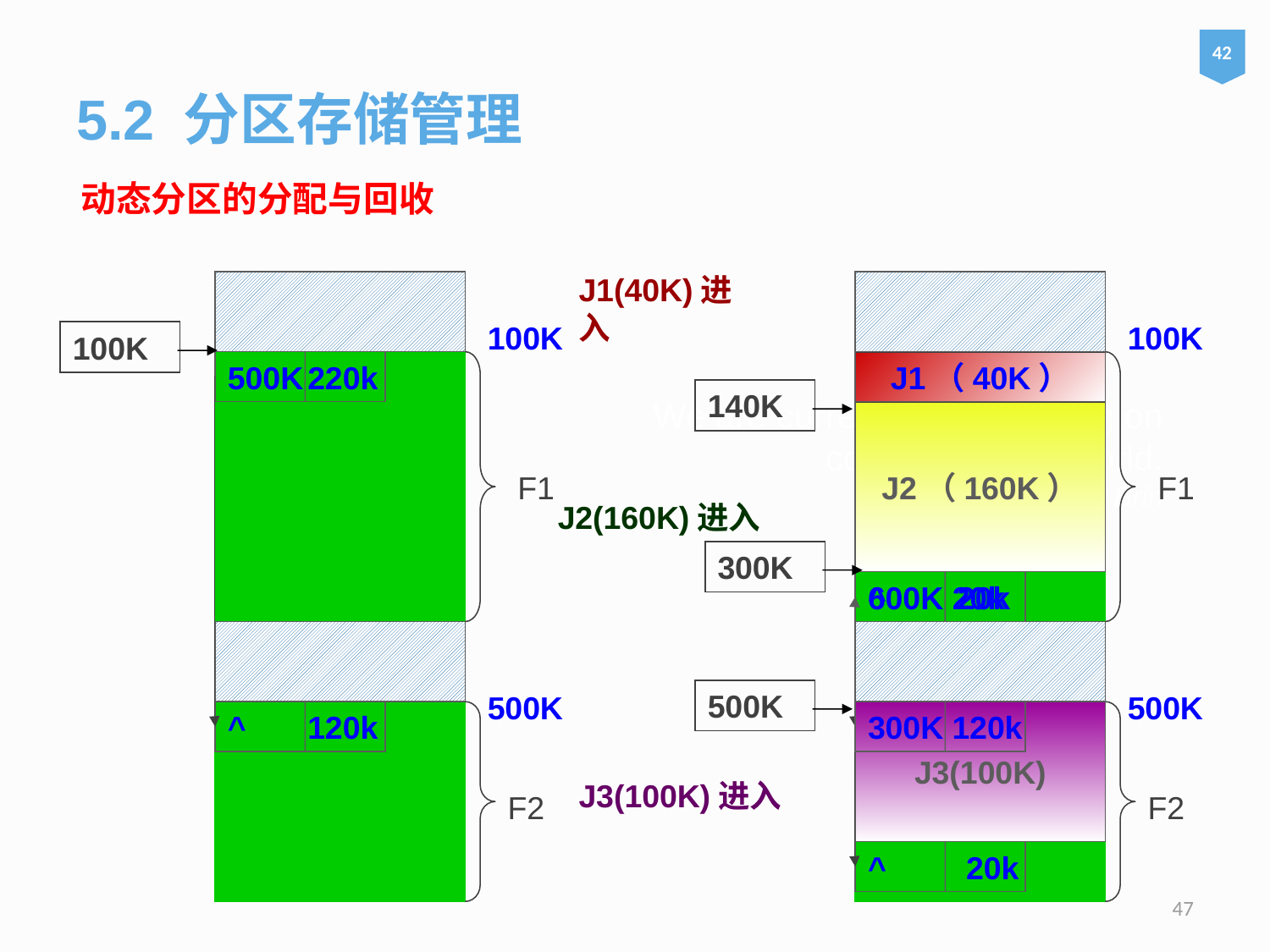

42
5.2 分区存储管理
动态分区的分配与回收
J1(40K)进入

F1

F2
100K
500K

F1

F2
100K
500K
100K

         220k

500K
J1（40K）
# We are currently not planning on conquering the world. – Sergey Brin
140K

500k 180k

^       120k

J2（160K）
J2(160K)进入
300K

600K 20k

^         20k

^        20k

300K 120k

500K

         120k

^
J3(100K)
J3(100K)进入
47